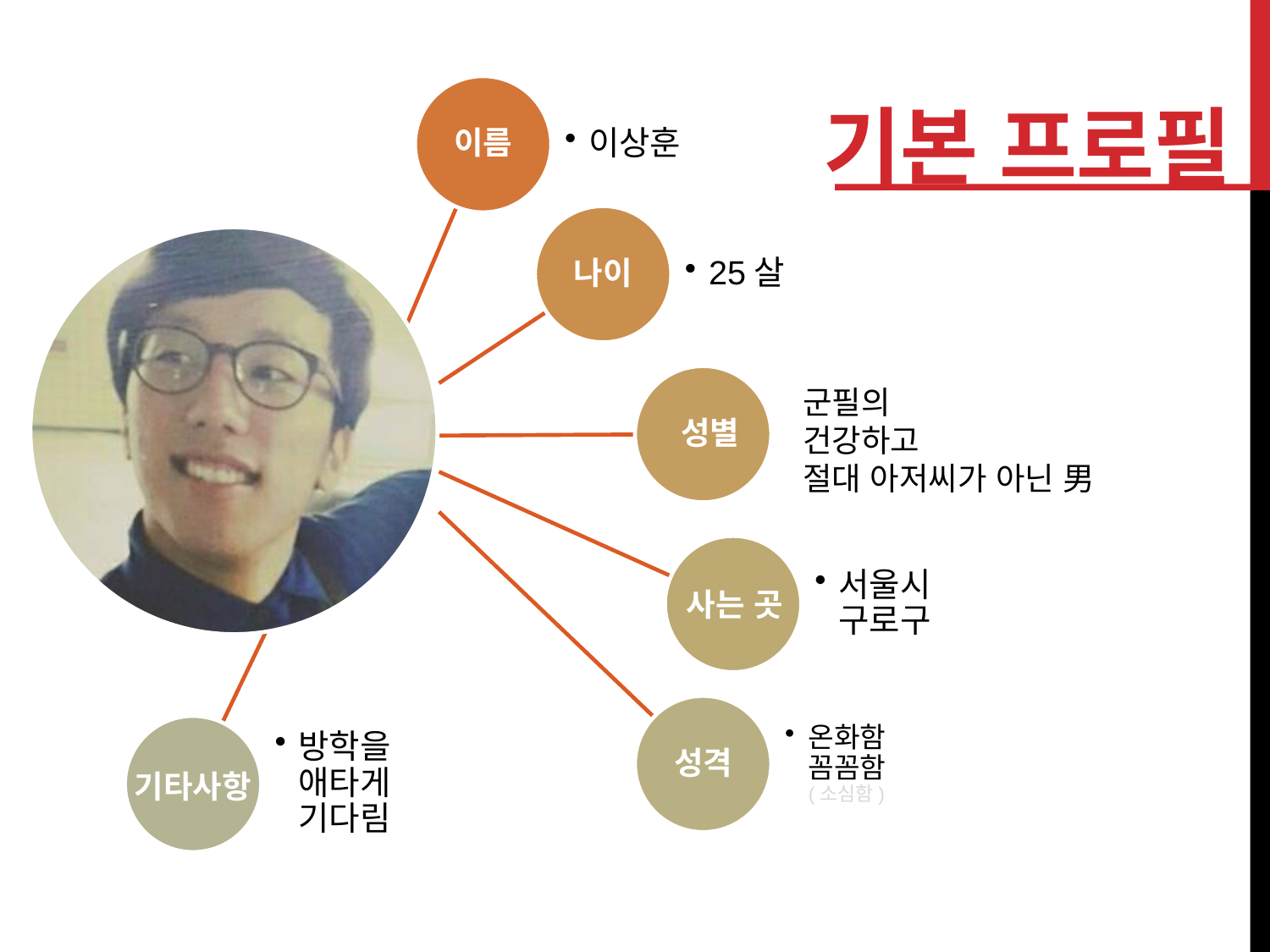

이름
이상훈
나이
25살
 성별

서울시
구로구
성격
온화함
꼼꼼함
(소심함)

방학을 애타게 기다림
# 기본 프로필

군필의
건강하고
절대 아저씨가 아닌 男
사는 곳
기타사항